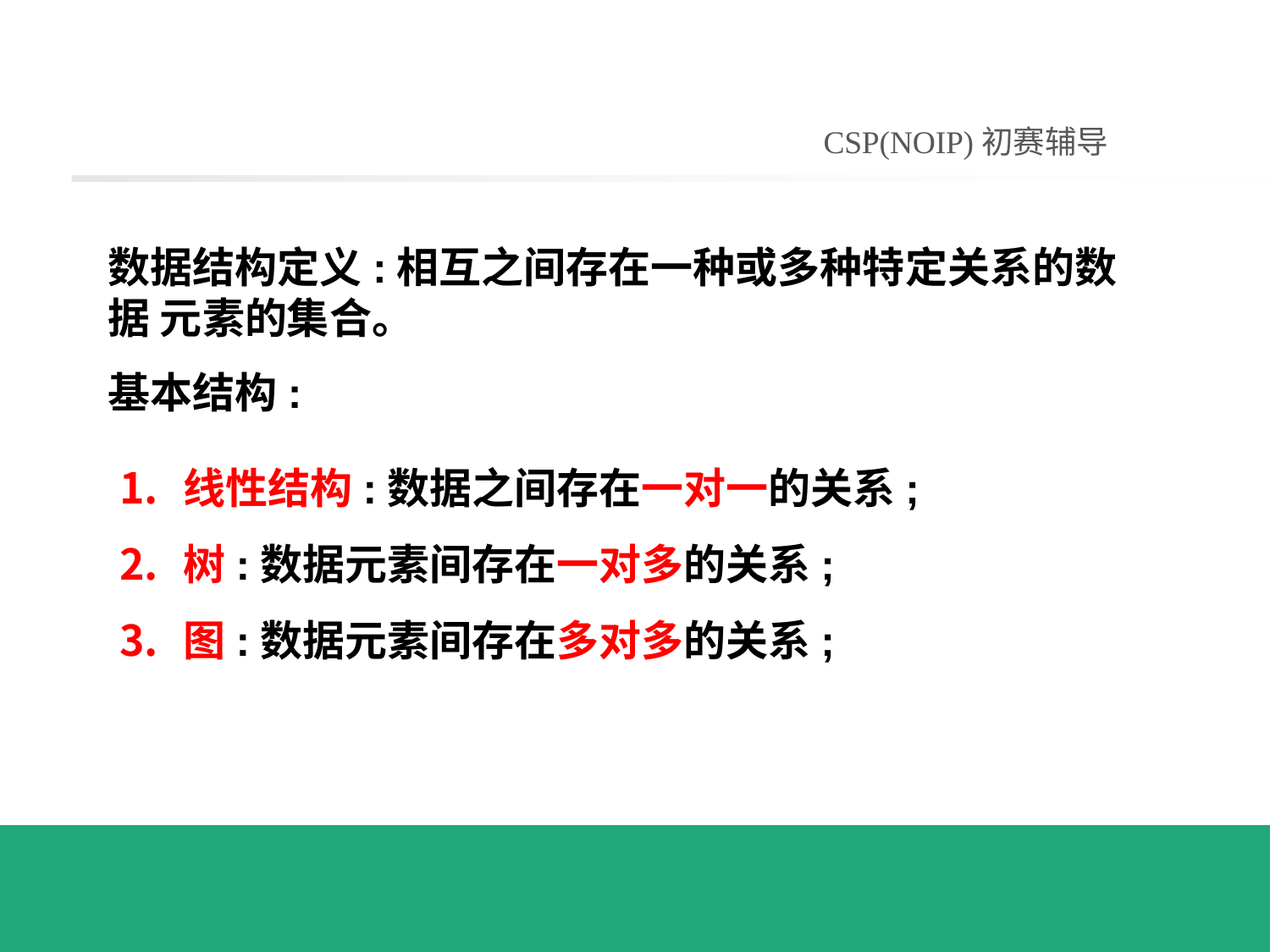

# CSP(NOIP)初赛辅导

数据结构定义:相互之间存在一种或多种特定关系的数据 元素的集合。
基本结构:
线性结构:数据之间存在一对一的关系;
树:数据元素间存在一对多的关系;
图:数据元素间存在多对多的关系;